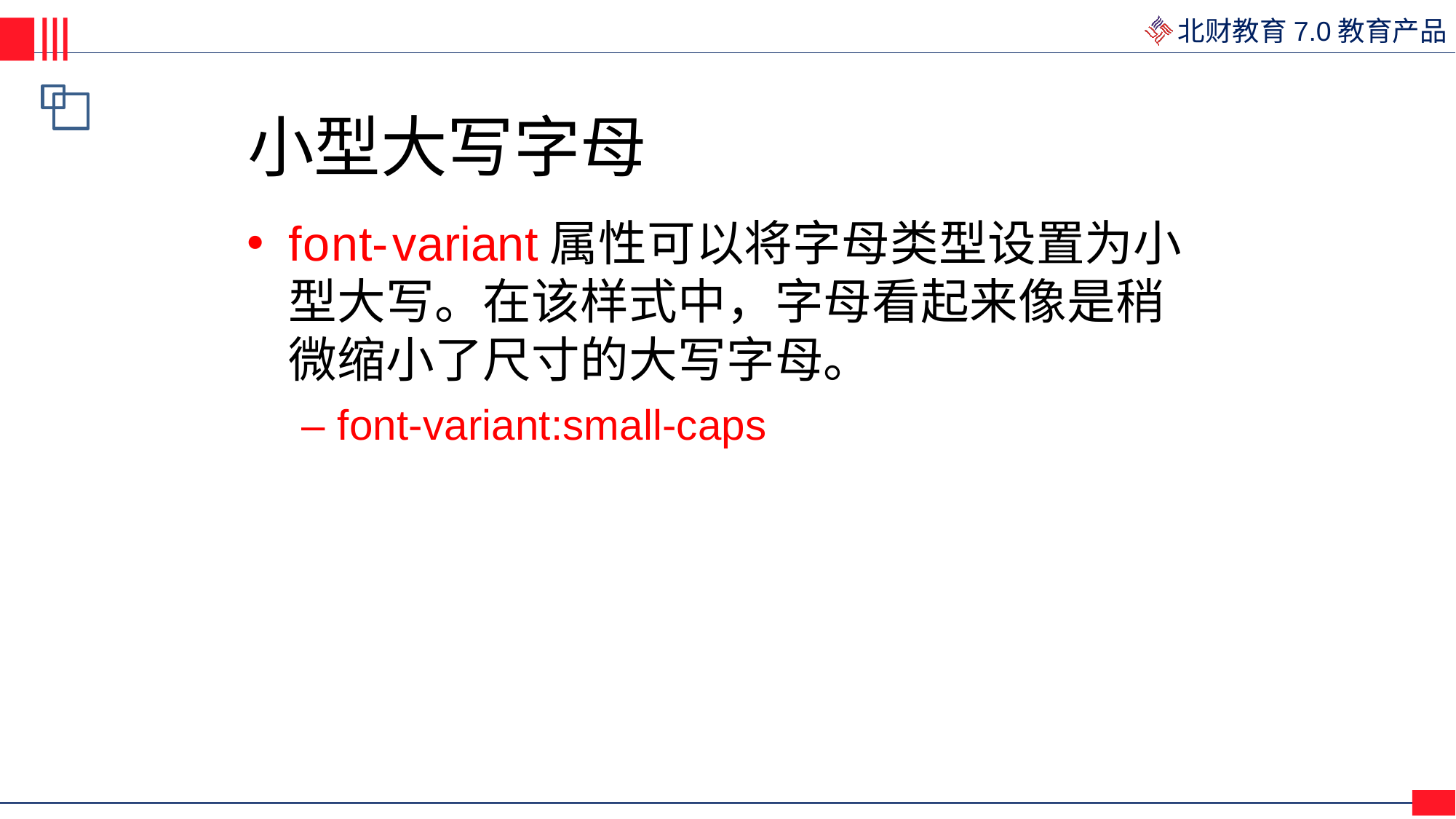

# 小型大写字母
font-variant属性可以将字母类型设置为小 型大写。在该样式中，字母看起来像是稍 微缩小了尺寸的大写字母。
– font-variant:small-caps